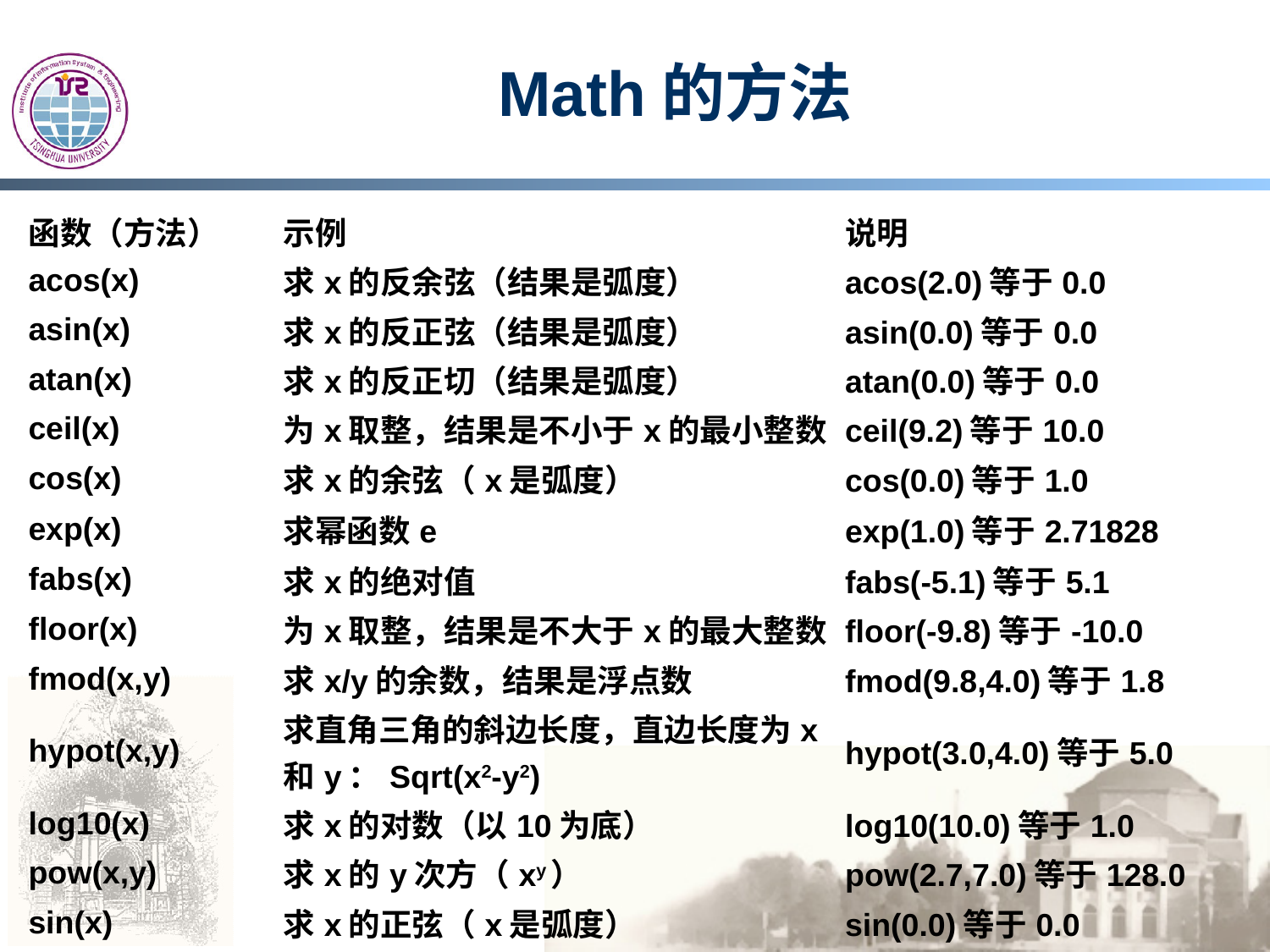

# Math的方法
| 函数（方法） | 示例 | 说明 |
| --- | --- | --- |
| acos(x) | 求x的反余弦（结果是弧度） | acos(2.0)等于0.0 |
| asin(x) | 求x的反正弦（结果是弧度） | asin(0.0)等于0.0 |
| atan(x) | 求x的反正切（结果是弧度） | atan(0.0)等于0.0 |
| ceil(x) | 为x取整，结果是不小于x的最小整数 | ceil(9.2)等于10.0 |
| cos(x) | 求x的余弦（x是弧度） | cos(0.0)等于1.0 |
| exp(x) | 求幂函数e | exp(1.0)等于2.71828 |
| fabs(x) | 求x的绝对值 | fabs(-5.1)等于5.1 |
| floor(x) | 为x取整，结果是不大于x的最大整数 | floor(-9.8)等于-10.0 |
| fmod(x,y) | 求x/y的余数，结果是浮点数 | fmod(9.8,4.0)等于1.8 |
| hypot(x,y) | 求直角三角的斜边长度，直边长度为x和y：Sqrt(x2-y2) | hypot(3.0,4.0)等于5.0 |
| log10(x) | 求x的对数（以10为底） | log10(10.0)等于1.0 |
| pow(x,y) | 求x的y次方（xy） | pow(2.7,7.0)等于128.0 |
| sin(x) | 求x的正弦（x是弧度） | sin(0.0)等于0.0 |
| sqrt(x) | 求x的平方根 | sqrt(900.0)等于30.0 |
| tan(x) | 求x的正切（x是弧度） | tan(0.0)等于0.0 |